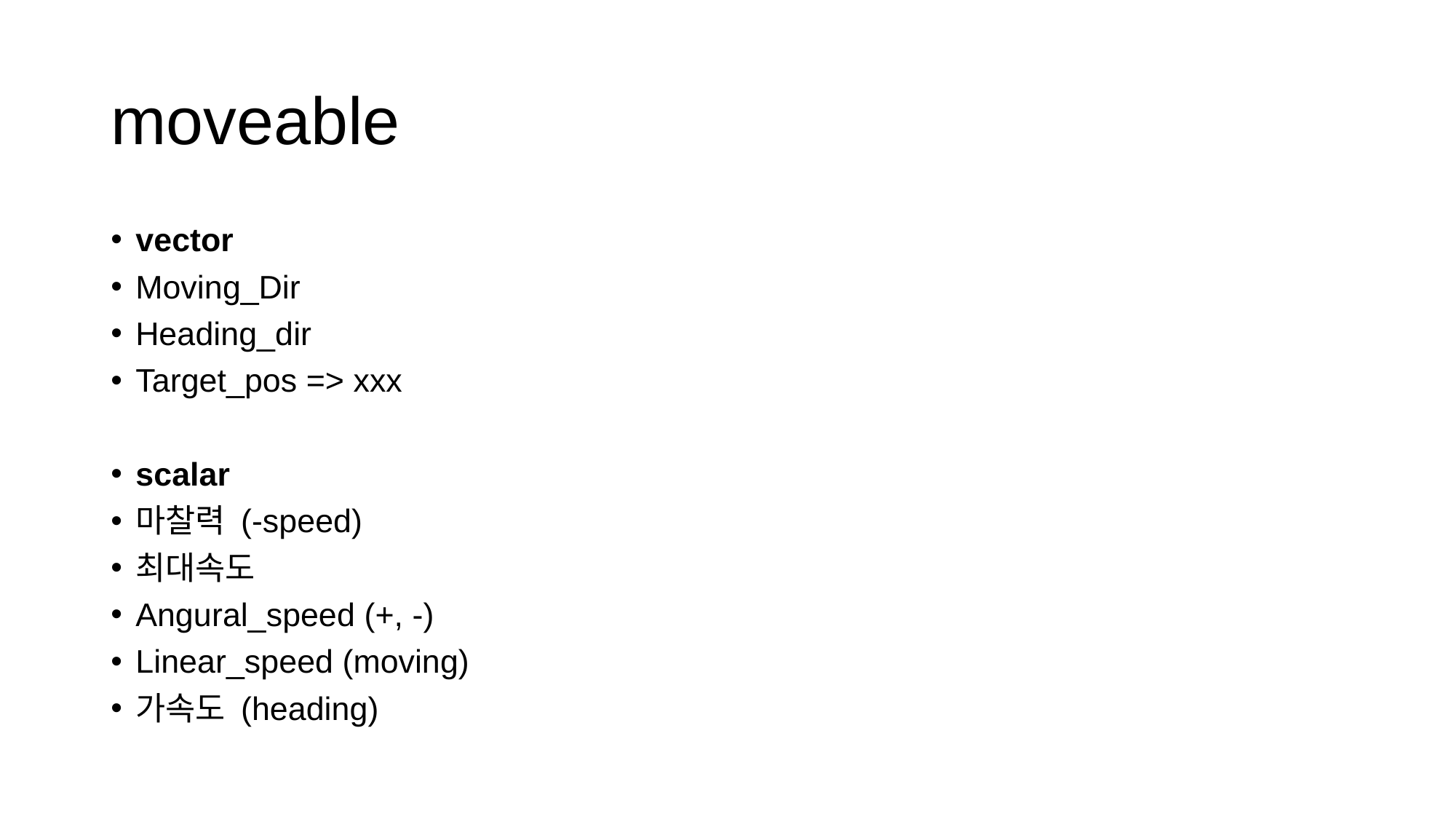

# moveable
vector
Moving_Dir
Heading_dir
Target_pos => xxx

scalar
마찰력 (-speed)
최대속도
Angural_speed (+, -)
Linear_speed (moving)
가속도 (heading)